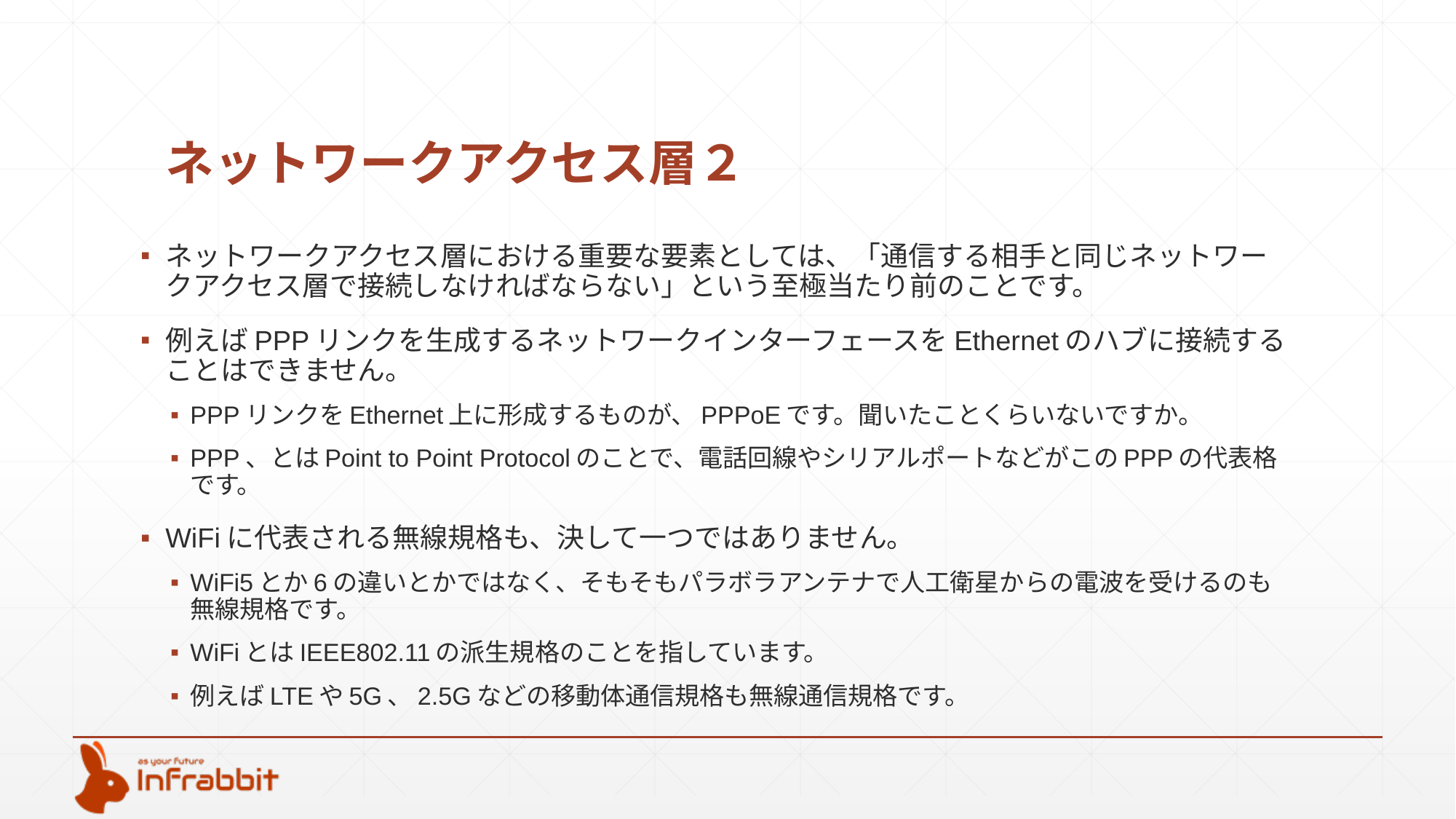

# ネットワークアクセス層２
ネットワークアクセス層における重要な要素としては、「通信する相手と同じネットワークアクセス層で接続しなければならない」という至極当たり前のことです。
例えばPPPリンクを生成するネットワークインターフェースをEthernetのハブに接続することはできません。
PPPリンクをEthernet上に形成するものが、PPPoEです。聞いたことくらいないですか。
PPP、とはPoint to Point Protocolのことで、電話回線やシリアルポートなどがこのPPPの代表格です。
WiFiに代表される無線規格も、決して一つではありません。
WiFi5とか6の違いとかではなく、そもそもパラボラアンテナで人工衛星からの電波を受けるのも無線規格です。
WiFiとはIEEE802.11の派生規格のことを指しています。
例えばLTEや5G、2.5Gなどの移動体通信規格も無線通信規格です。